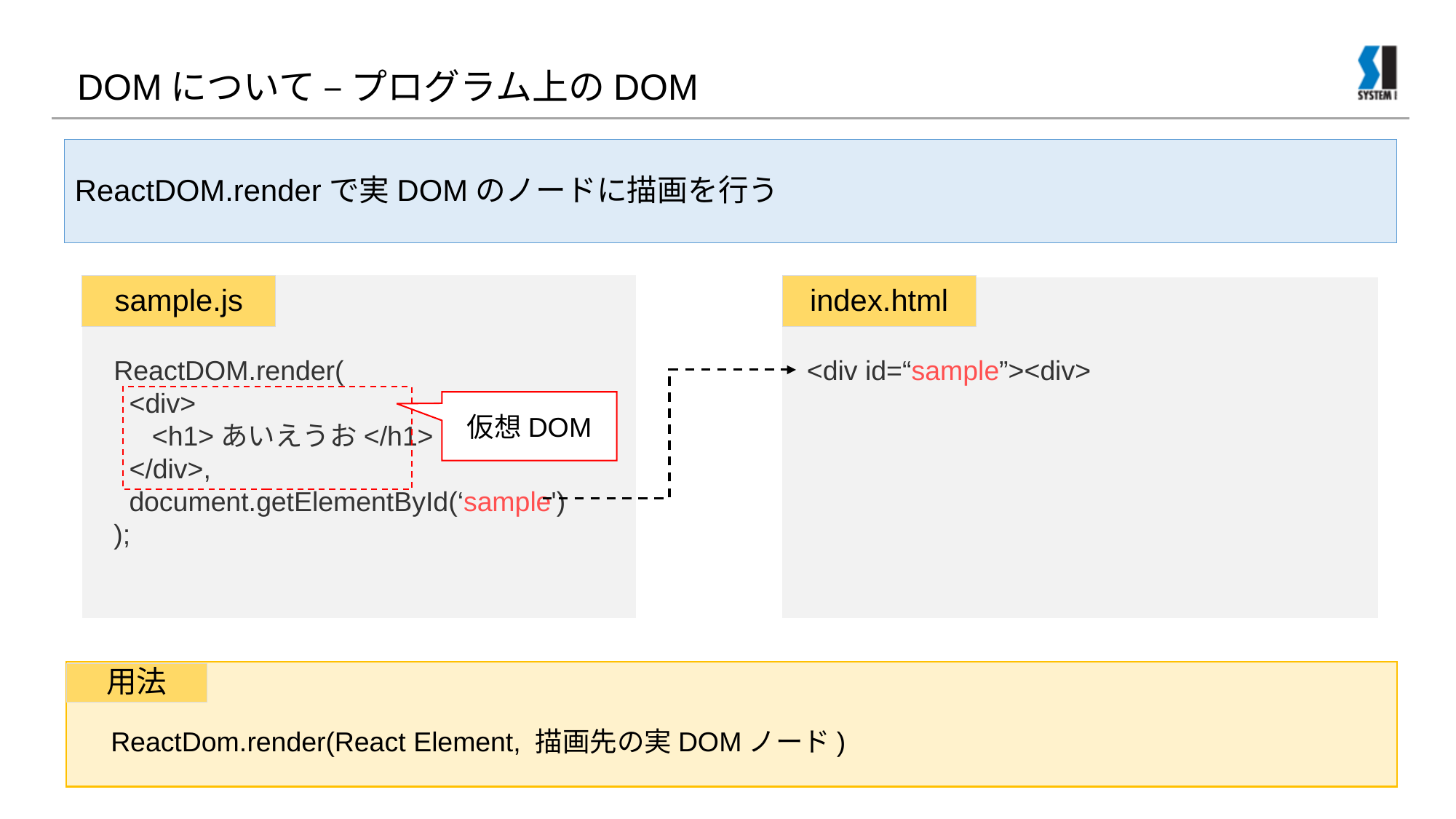

# DOMについて – プログラム上のDOM
ReactDOM.renderで実DOMのノードに描画を行う
index.html
sample.js

ReactDOM.render(
  <div>
     <h1>あいえうお</h1>
  </div>,
  document.getElementById(‘sample')
);

<div id=“sample”><div>

仮想DOM

　ReactDom.render(React Element, 描画先の実DOMノード)
用法